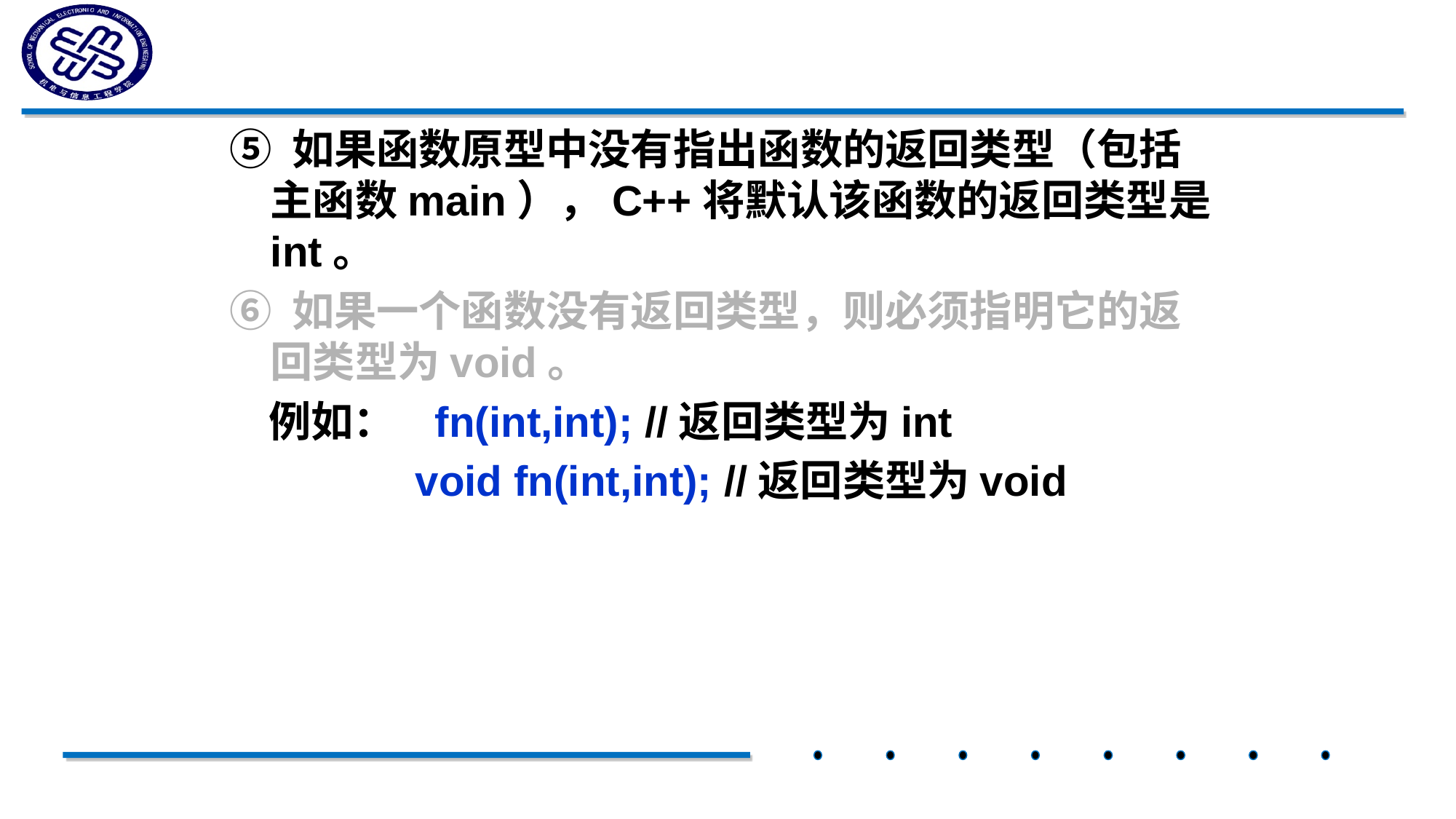

#
⑤ 如果函数原型中没有指出函数的返回类型（包括主函数main），C++将默认该函数的返回类型是int。
⑥ 如果一个函数没有返回类型，则必须指明它的返回类型为void。
   例如：   fn(int,int); //返回类型为int
       	   void fn(int,int); //返回类型为void